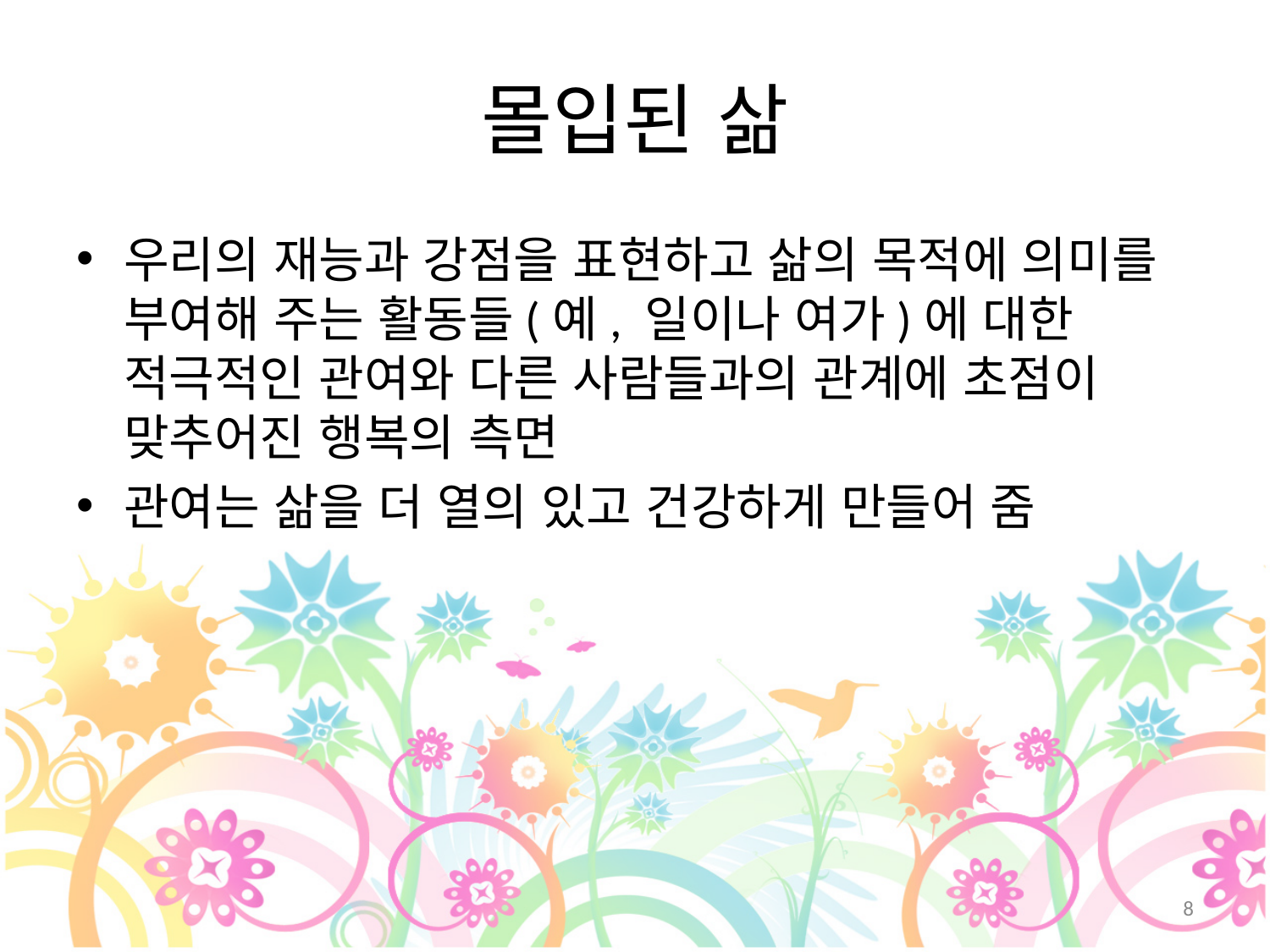

# 몰입된 삶
우리의 재능과 강점을 표현하고 삶의 목적에 의미를 부여해 주는 활동들(예, 일이나 여가)에 대한 적극적인 관여와 다른 사람들과의 관계에 초점이 맞추어진 행복의 측면
관여는 삶을 더 열의 있고 건강하게 만들어 줌
8